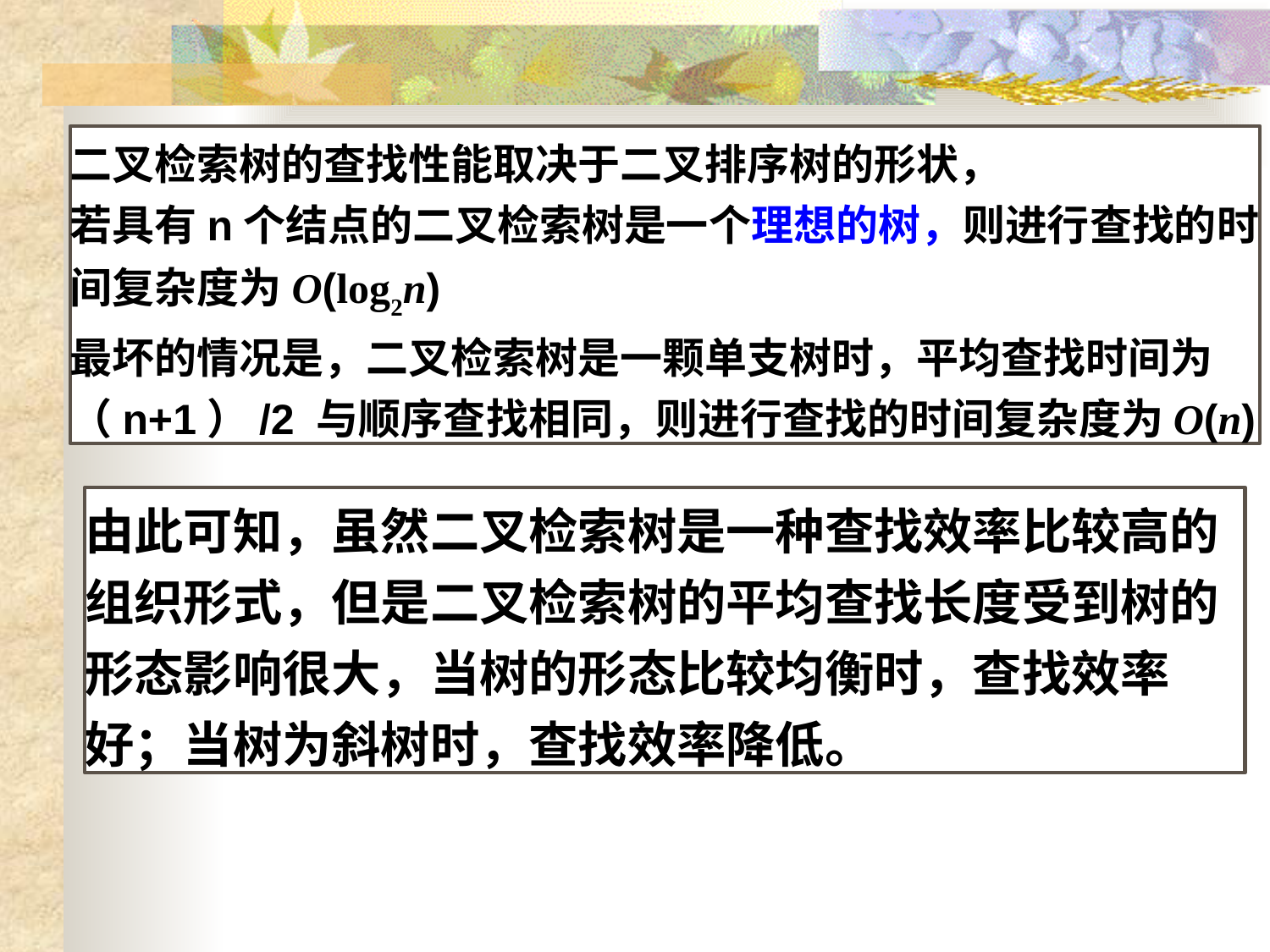

二叉检索树的查找性能取决于二叉排序树的形状，
若具有n个结点的二叉检索树是一个理想的树，则进行查找的时间复杂度为O(log2n)
最坏的情况是，二叉检索树是一颗单支树时，平均查找时间为（n+1）/2 与顺序查找相同，则进行查找的时间复杂度为O(n)
由此可知，虽然二叉检索树是一种查找效率比较高的组织形式，但是二叉检索树的平均查找长度受到树的形态影响很大，当树的形态比较均衡时，查找效率好；当树为斜树时，查找效率降低。